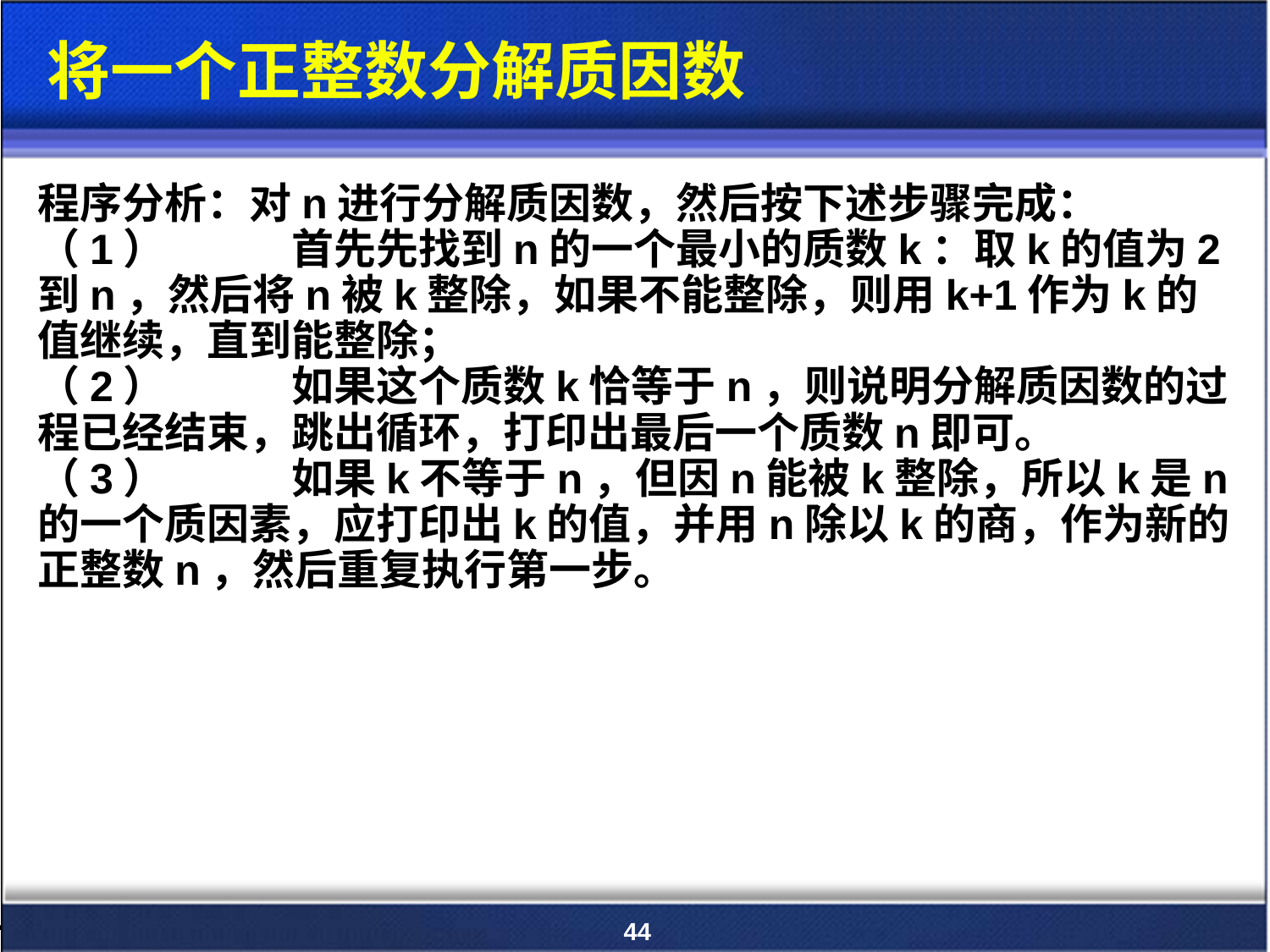

将一个正整数分解质因数
程序分析：对n进行分解质因数，然后按下述步骤完成：
（1）	首先先找到n的一个最小的质数k：取k的值为2到n，然后将n被k整除，如果不能整除，则用k+1作为k的值继续，直到能整除；
（2）	如果这个质数k恰等于n，则说明分解质因数的过程已经结束，跳出循环，打印出最后一个质数n即可。
（3）	如果k不等于n，但因n能被k整除，所以k是n的一个质因素，应打印出k的值，并用n除以k的商，作为新的正整数n，然后重复执行第一步。
44